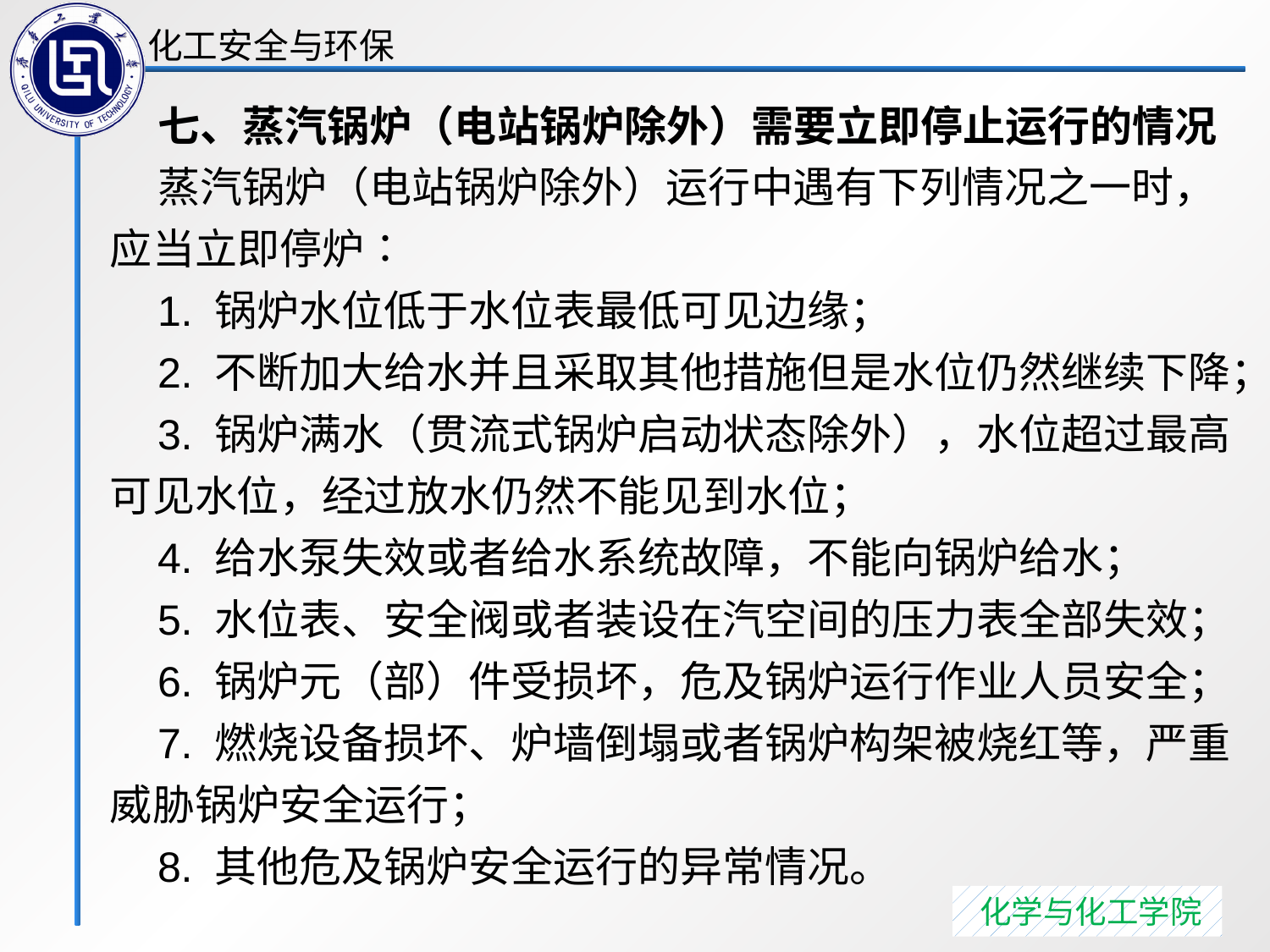

七、蒸汽锅炉（电站锅炉除外）需要立即停止运行的情况
    蒸汽锅炉（电站锅炉除外）运行中遇有下列情况之一时，应当立即停炉∶
    1. 锅炉水位低于水位表最低可见边缘；
    2. 不断加大给水并且采取其他措施但是水位仍然继续下降；
    3. 锅炉满水（贯流式锅炉启动状态除外），水位超过最高可见水位，经过放水仍然不能见到水位；
    4. 给水泵失效或者给水系统故障，不能向锅炉给水；
    5. 水位表、安全阀或者装设在汽空间的压力表全部失效；
    6. 锅炉元（部）件受损坏，危及锅炉运行作业人员安全；
    7. 燃烧设备损坏、炉墙倒塌或者锅炉构架被烧红等，严重威胁锅炉安全运行；
    8. 其他危及锅炉安全运行的异常情况。